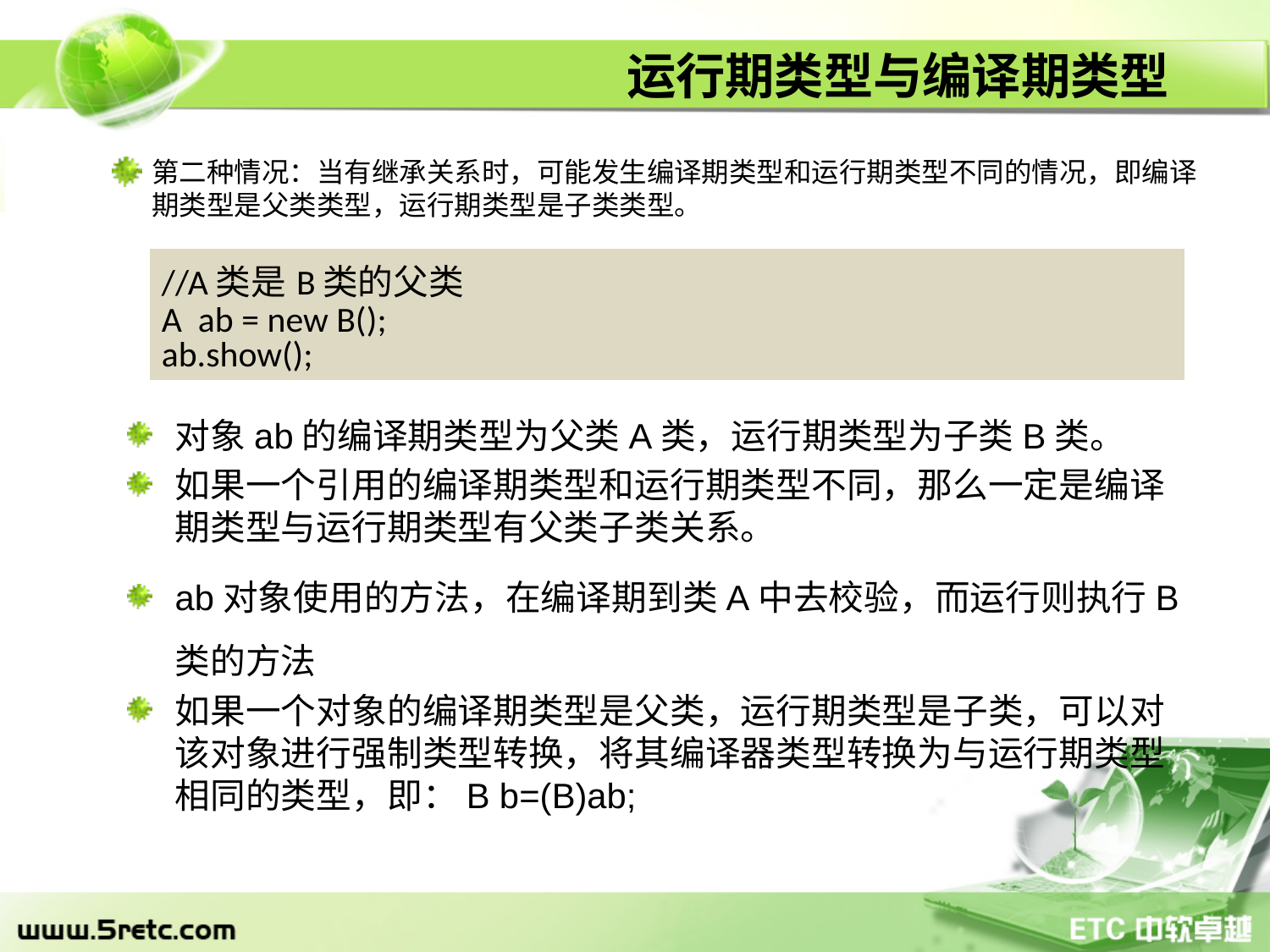

# 运行期类型与编译期类型
第二种情况：当有继承关系时，可能发生编译期类型和运行期类型不同的情况，即编译期类型是父类类型，运行期类型是子类类型。
| //A类是B类的父类 A ab = new B(); ab.show(); |
| --- |
对象ab的编译期类型为父类A类，运行期类型为子类B类。
如果一个引用的编译期类型和运行期类型不同，那么一定是编译期类型与运行期类型有父类子类关系。
ab对象使用的方法，在编译期到类A中去校验，而运行则执行B类的方法
如果一个对象的编译期类型是父类，运行期类型是子类，可以对该对象进行强制类型转换，将其编译器类型转换为与运行期类型相同的类型，即：B b=(B)ab;